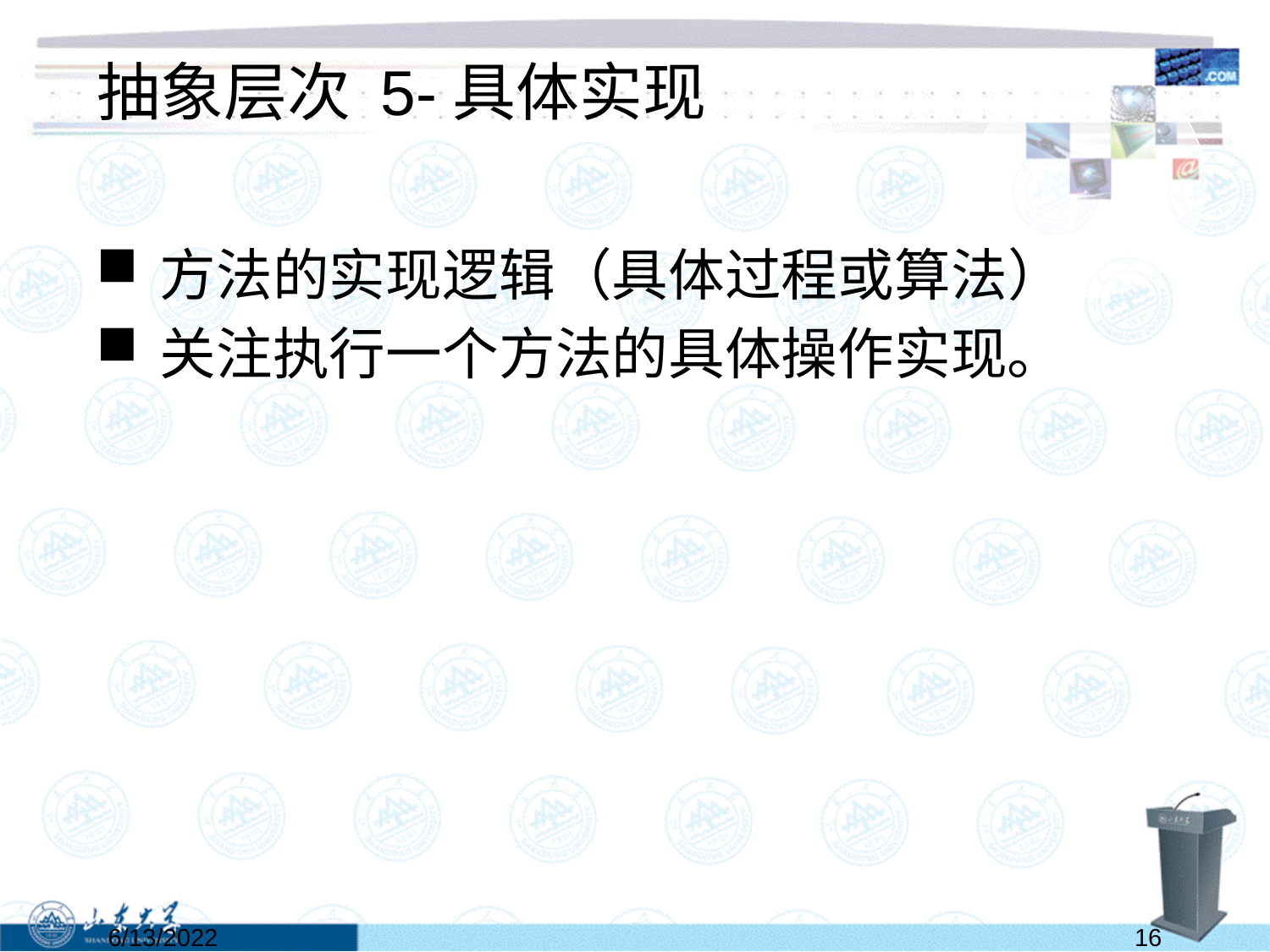

# 抽象层次 5-具体实现
方法的实现逻辑（具体过程或算法）
关注执行一个方法的具体操作实现。
6/13/2022
16